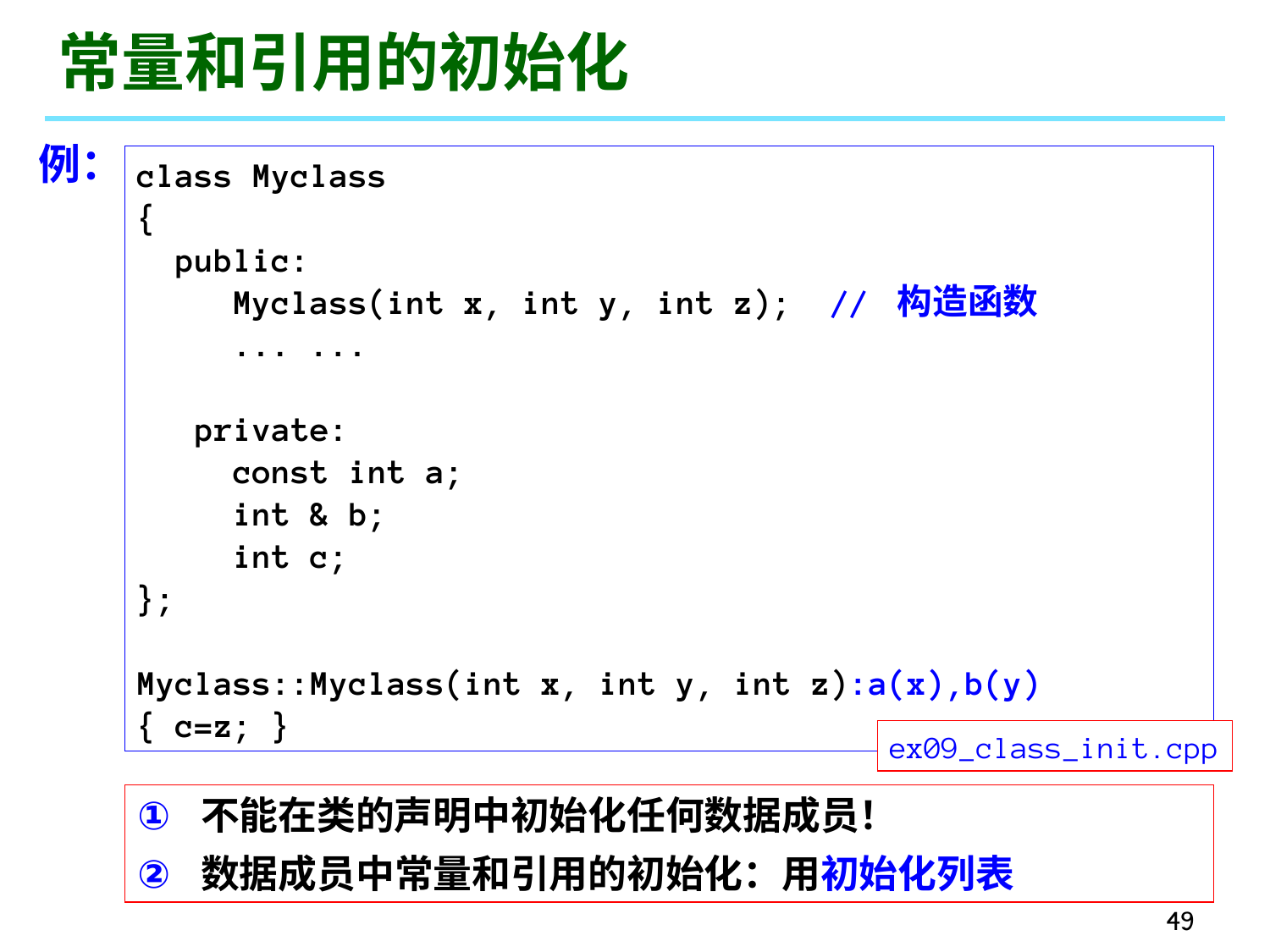

# 常量和引用的初始化
例：
class Myclass
{
  public:
     Myclass(int x, int y, int z);  // 构造函数
     ... ...

   private:
     const int a;
     int & b;
     int c;
};

Myclass::Myclass(int x, int y, int z):a(x),b(y)
{ c=z; }
ex09_class_init.cpp
不能在类的声明中初始化任何数据成员！
数据成员中常量和引用的初始化：用初始化列表
49